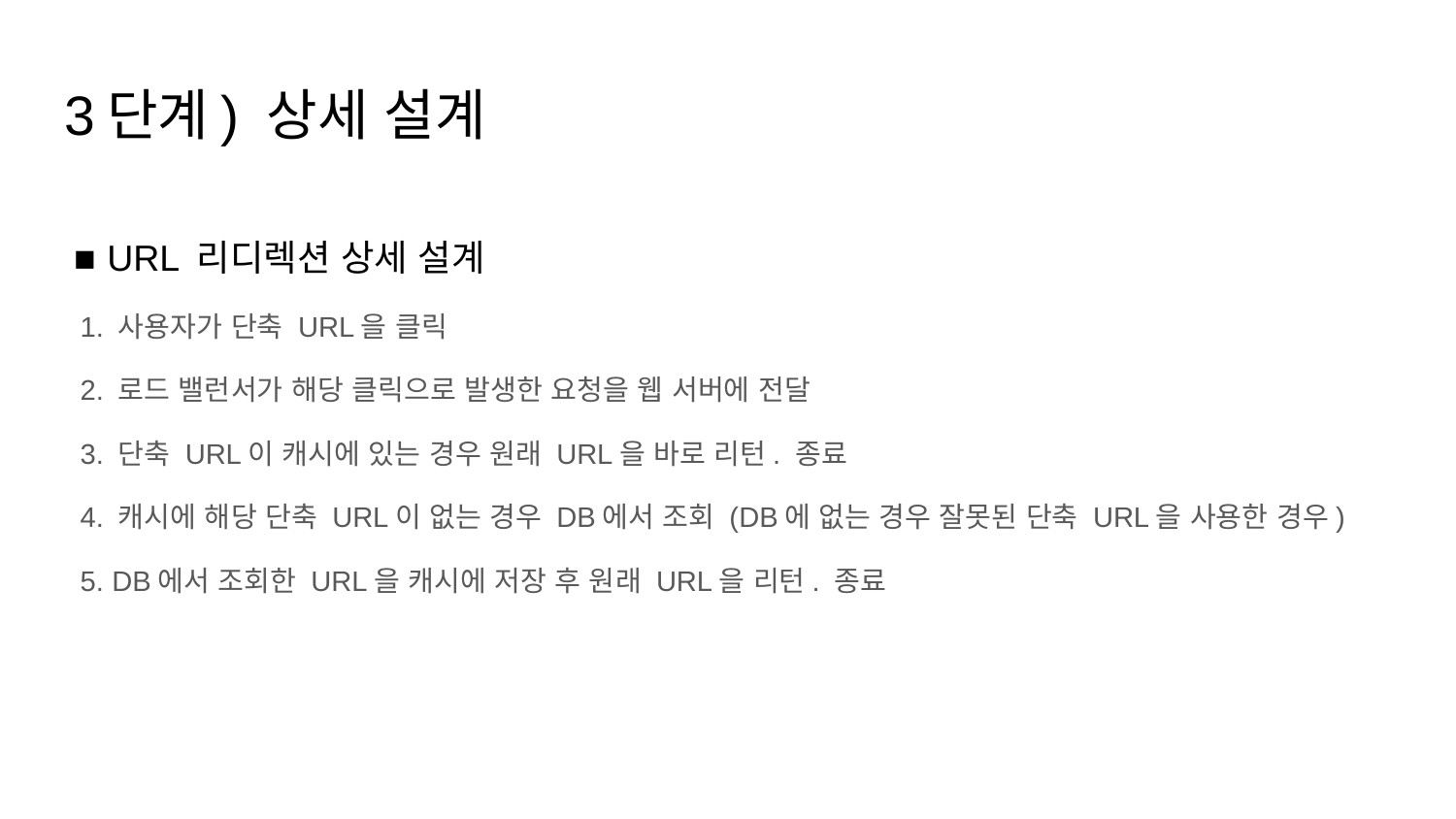

# 3단계) 상세 설계
URL 리디렉션 상세 설계
  1. 사용자가 단축 URL을 클릭
  2. 로드 밸런서가 해당 클릭으로 발생한 요청을 웹 서버에 전달
  3. 단축 URL이 캐시에 있는 경우 원래 URL을 바로 리턴. 종료
  4. 캐시에 해당 단축 URL이 없는 경우 DB에서 조회 (DB에 없는 경우 잘못된 단축 URL을 사용한 경우)
  5. DB에서 조회한 URL을 캐시에 저장 후 원래 URL을 리턴. 종료